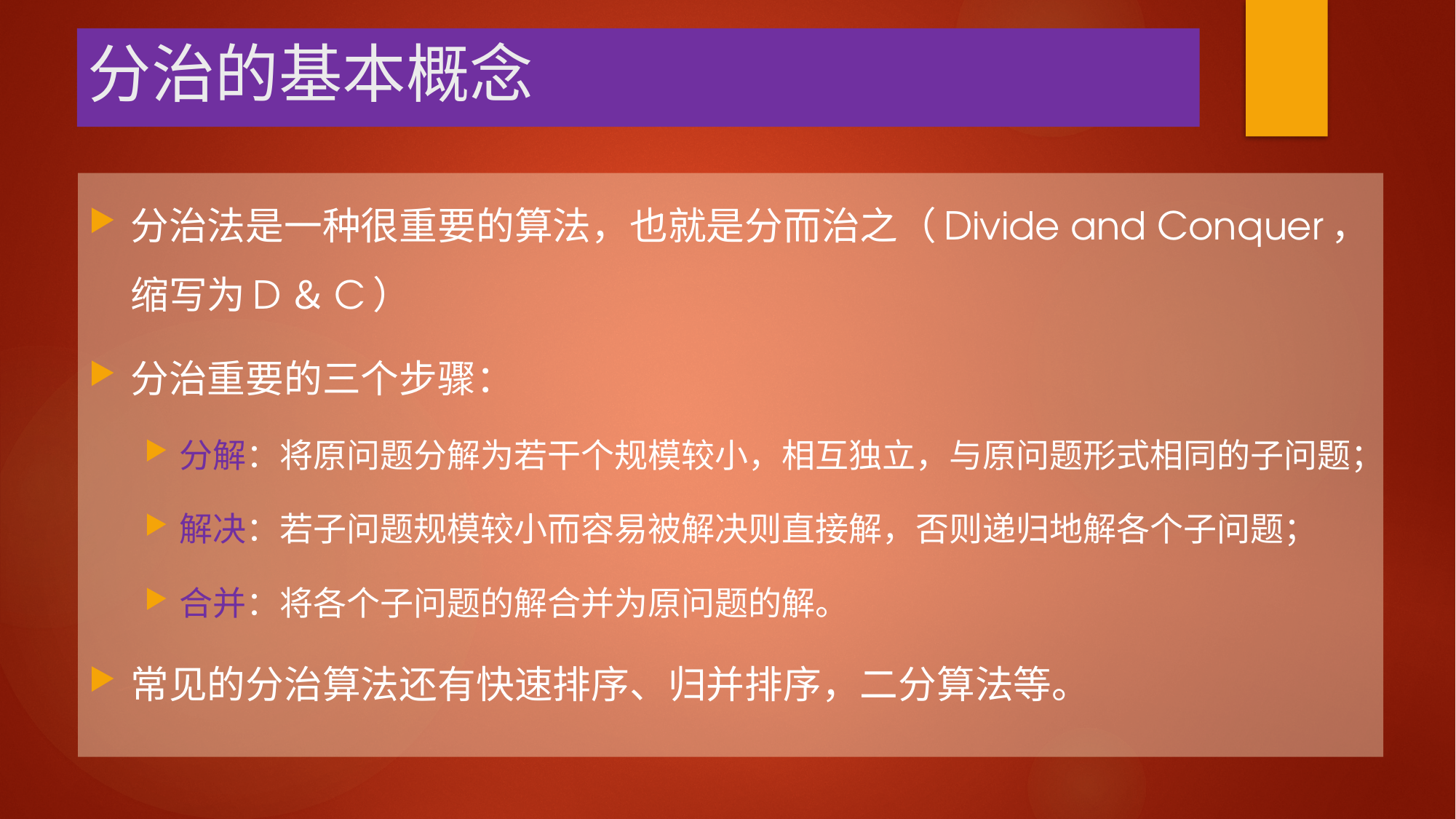

# 分治的基本概念
分治法是一种很重要的算法，也就是分而治之（Divide and Conquer，缩写为D＆C）
分治重要的三个步骤：
分解：将原问题分解为若干个规模较小，相互独立，与原问题形式相同的子问题；
解决：若子问题规模较小而容易被解决则直接解，否则递归地解各个子问题；
合并：将各个子问题的解合并为原问题的解。
常见的分治算法还有快速排序、归并排序，二分算法等。